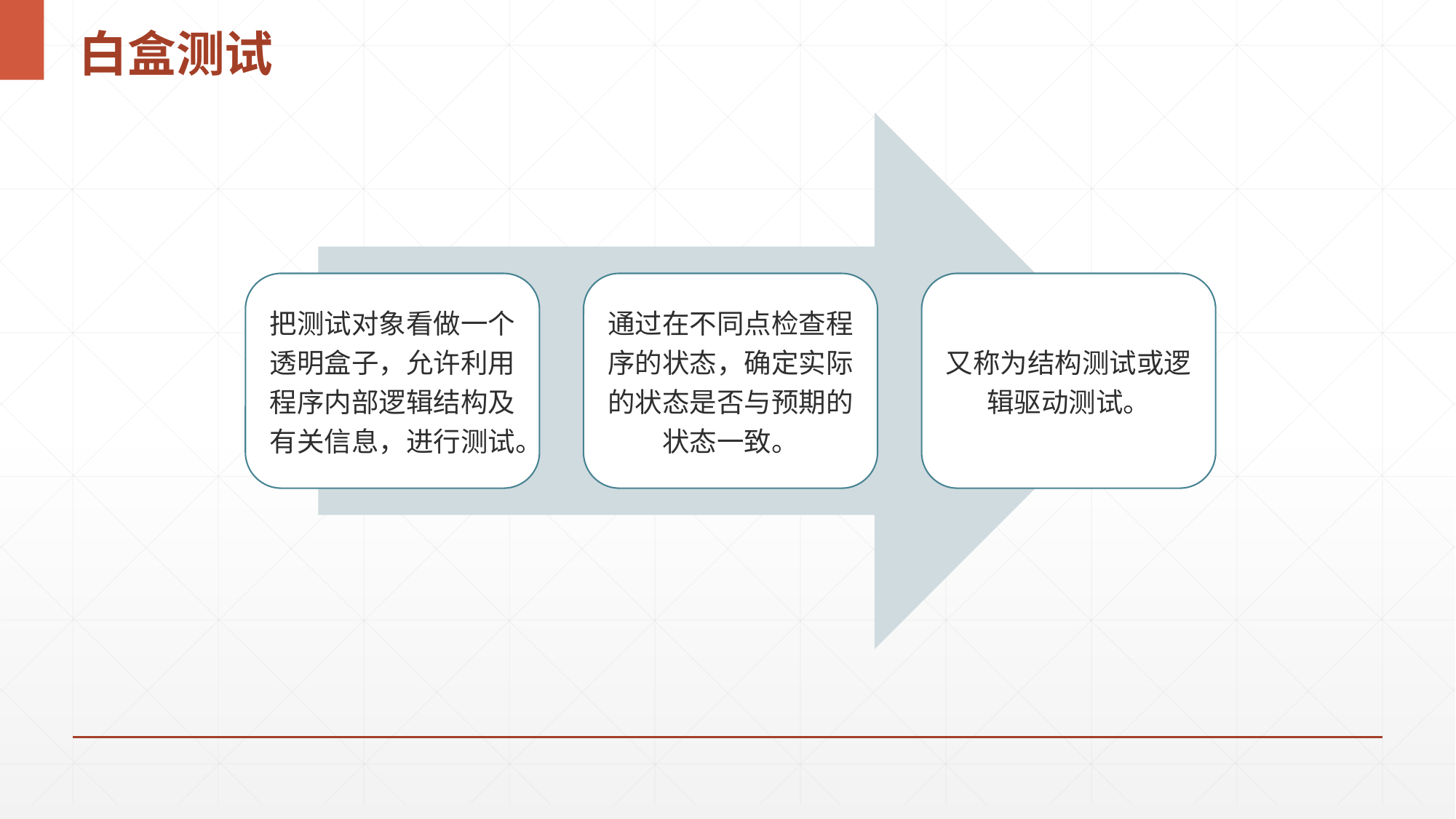

# 白盒测试
把测试对象看做一个透明盒子，允许利用程序内部逻辑结构及有关信息，进行测试。
通过在不同点检查程序的状态，确定实际的状态是否与预期的状态一致。
又称为结构测试或逻辑驱动测试。